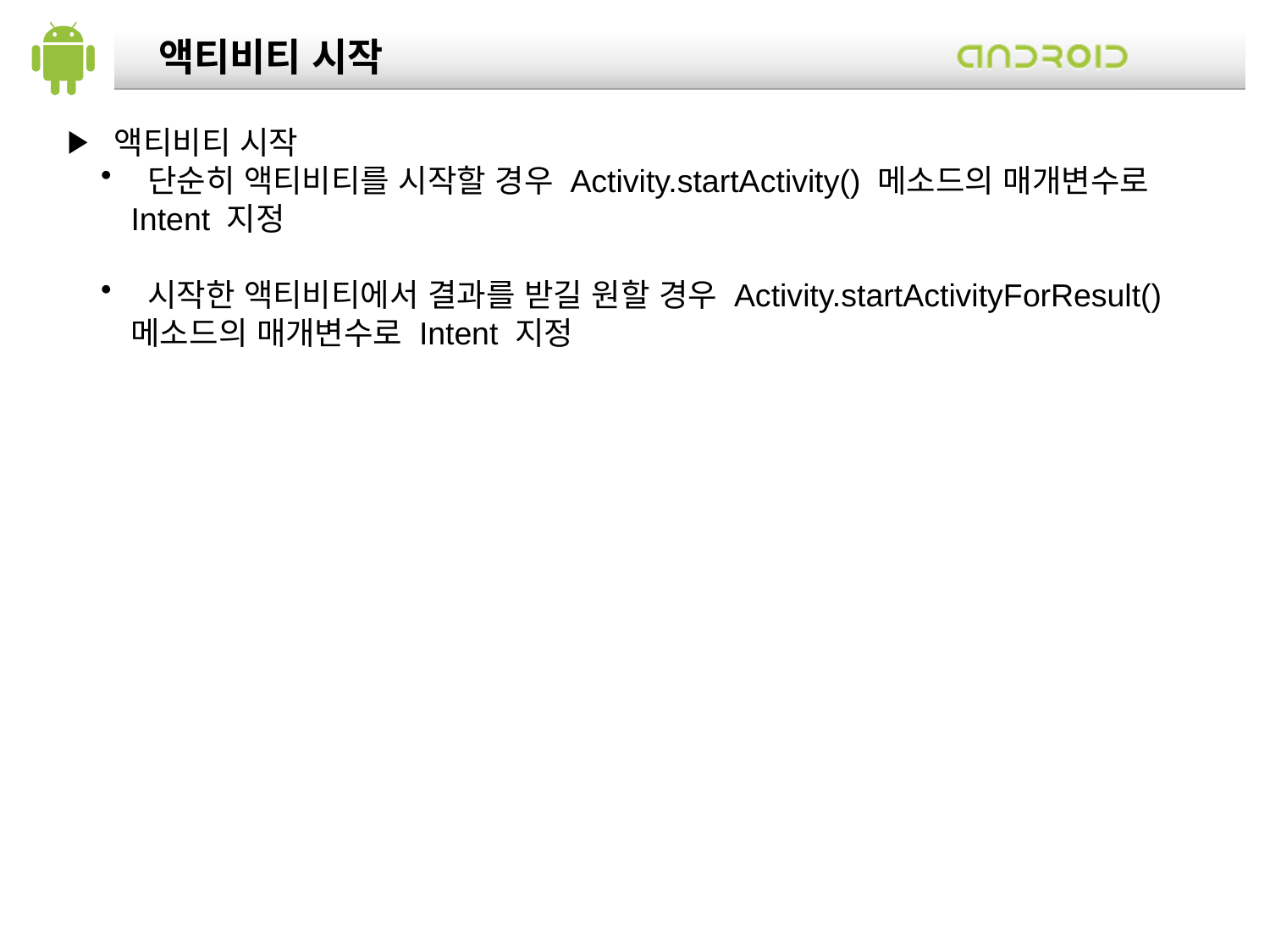

액티비티 시작
 액티비티 시작
 단순히 액티비티를 시작할 경우 Activity.startActivity() 메소드의 매개변수로 Intent 지정

 시작한 액티비티에서 결과를 받길 원할 경우 Activity.startActivityForResult() 메소드의 매개변수로 Intent 지정